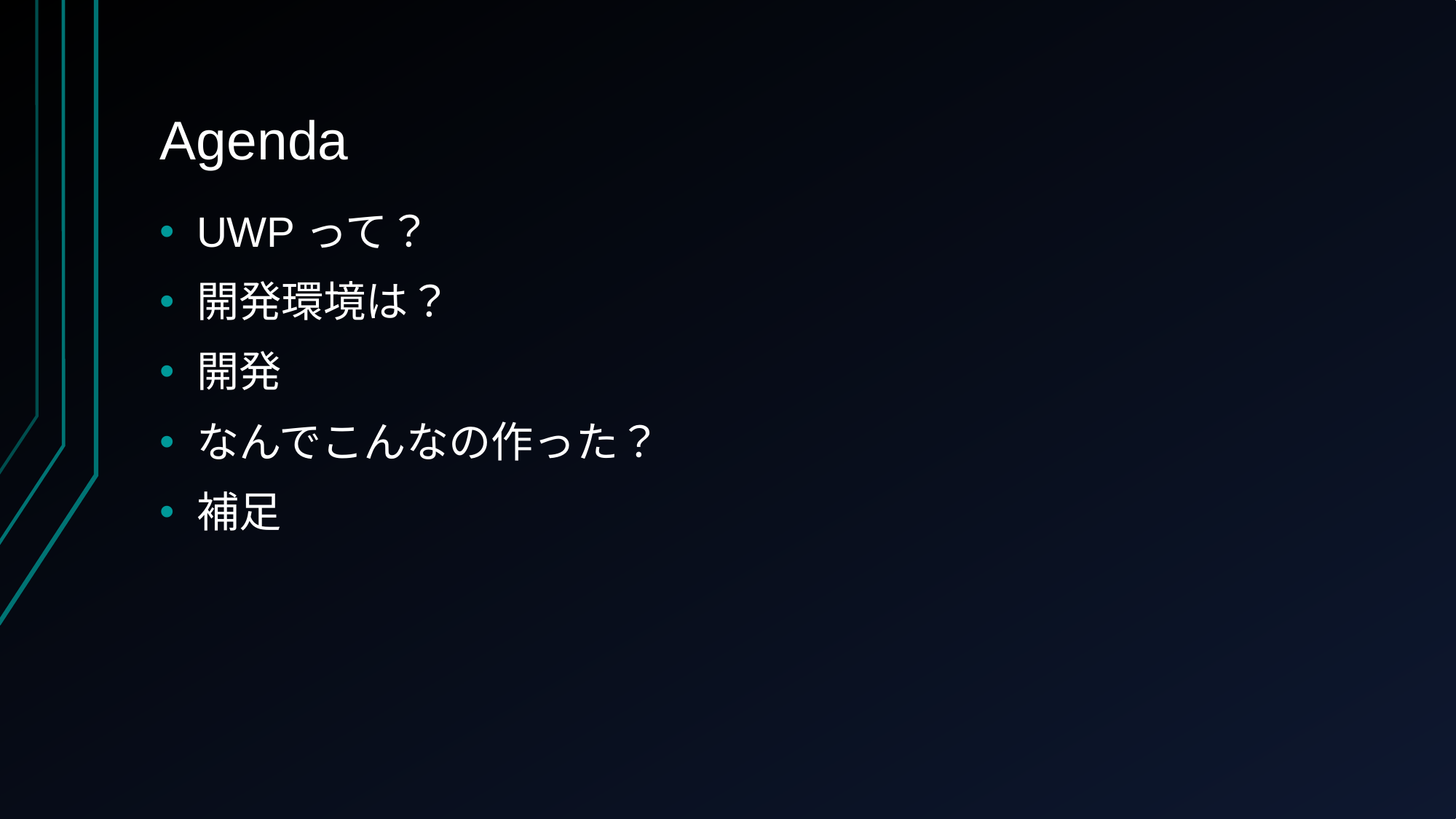

# Agenda
UWPって？
開発環境は？
開発
なんでこんなの作った？
補足